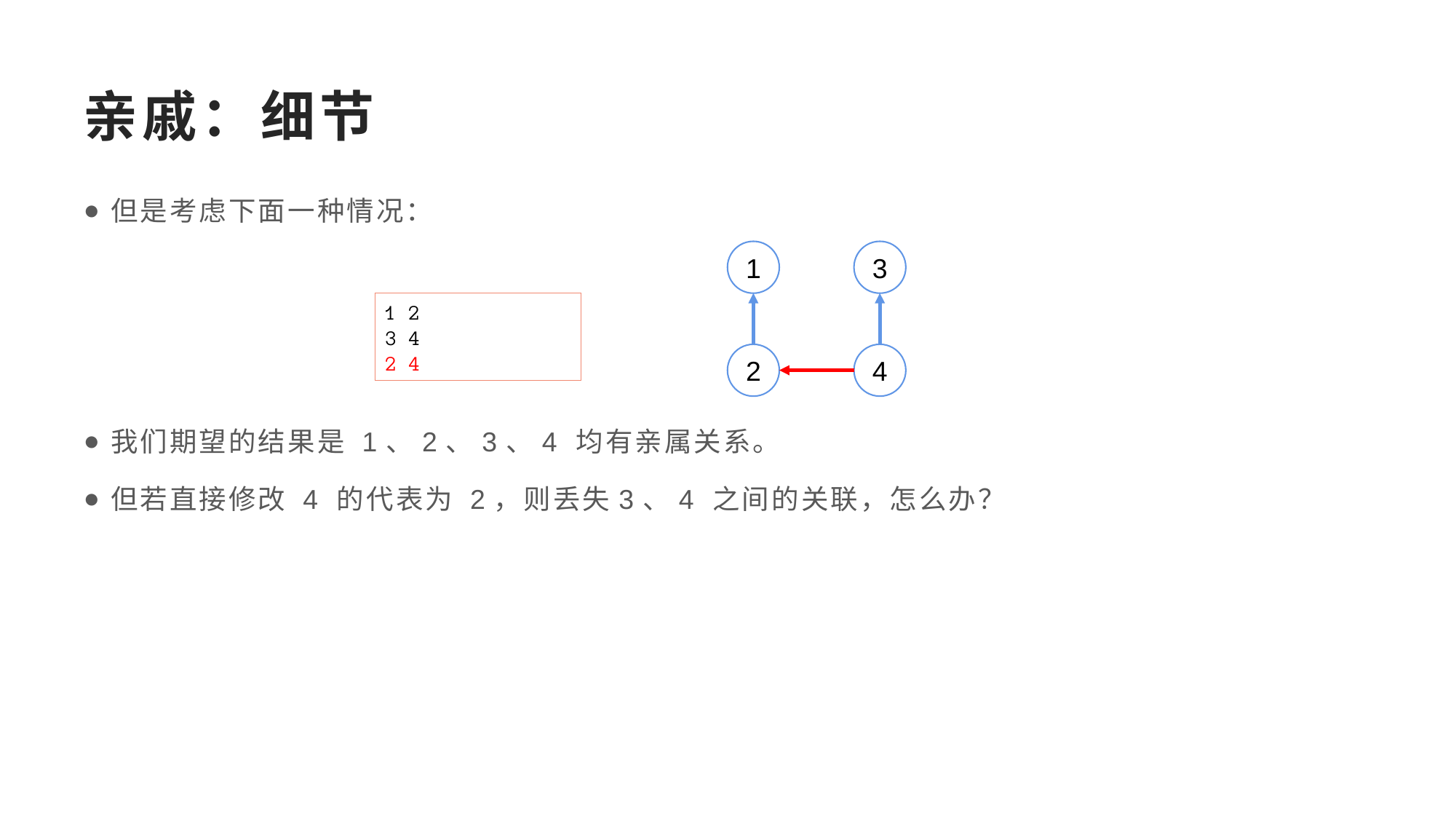

# 亲戚：细节
但是考虑下面一种情况：

我们期望的结果是 1、2、3、4 均有亲属关系。
但若直接修改 4 的代表为 2，则丢失3、4 之间的关联，怎么办？

1
3
2
4
1 2
3 4
2 4